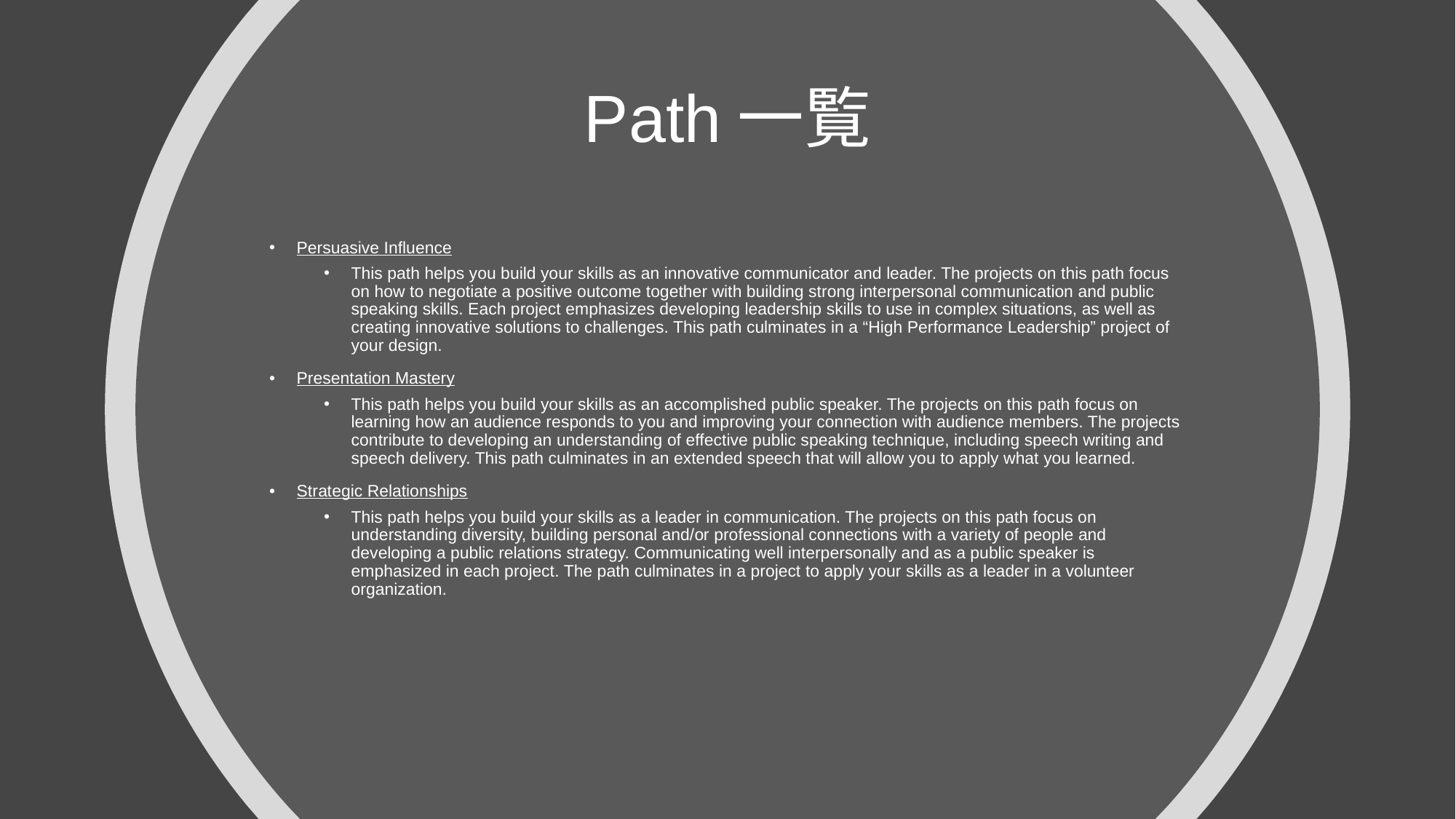

# Path一覧
Persuasive Influence
This path helps you build your skills as an innovative communicator and leader. The projects on this path focus on how to negotiate a positive outcome together with building strong interpersonal communication and public speaking skills. Each project emphasizes developing leadership skills to use in complex situations, as well as creating innovative solutions to challenges. This path culminates in a “High Performance Leadership” project of your design.
Presentation Mastery
This path helps you build your skills as an accomplished public speaker. The projects on this path focus on learning how an audience responds to you and improving your connection with audience members. The projects contribute to developing an understanding of effective public speaking technique, including speech writing and speech delivery. This path culminates in an extended speech that will allow you to apply what you learned.
Strategic Relationships
This path helps you build your skills as a leader in communication. The projects on this path focus on understanding diversity, building personal and/or professional connections with a variety of people and developing a public relations strategy. Communicating well interpersonally and as a public speaker is emphasized in each project. The path culminates in a project to apply your skills as a leader in a volunteer organization.